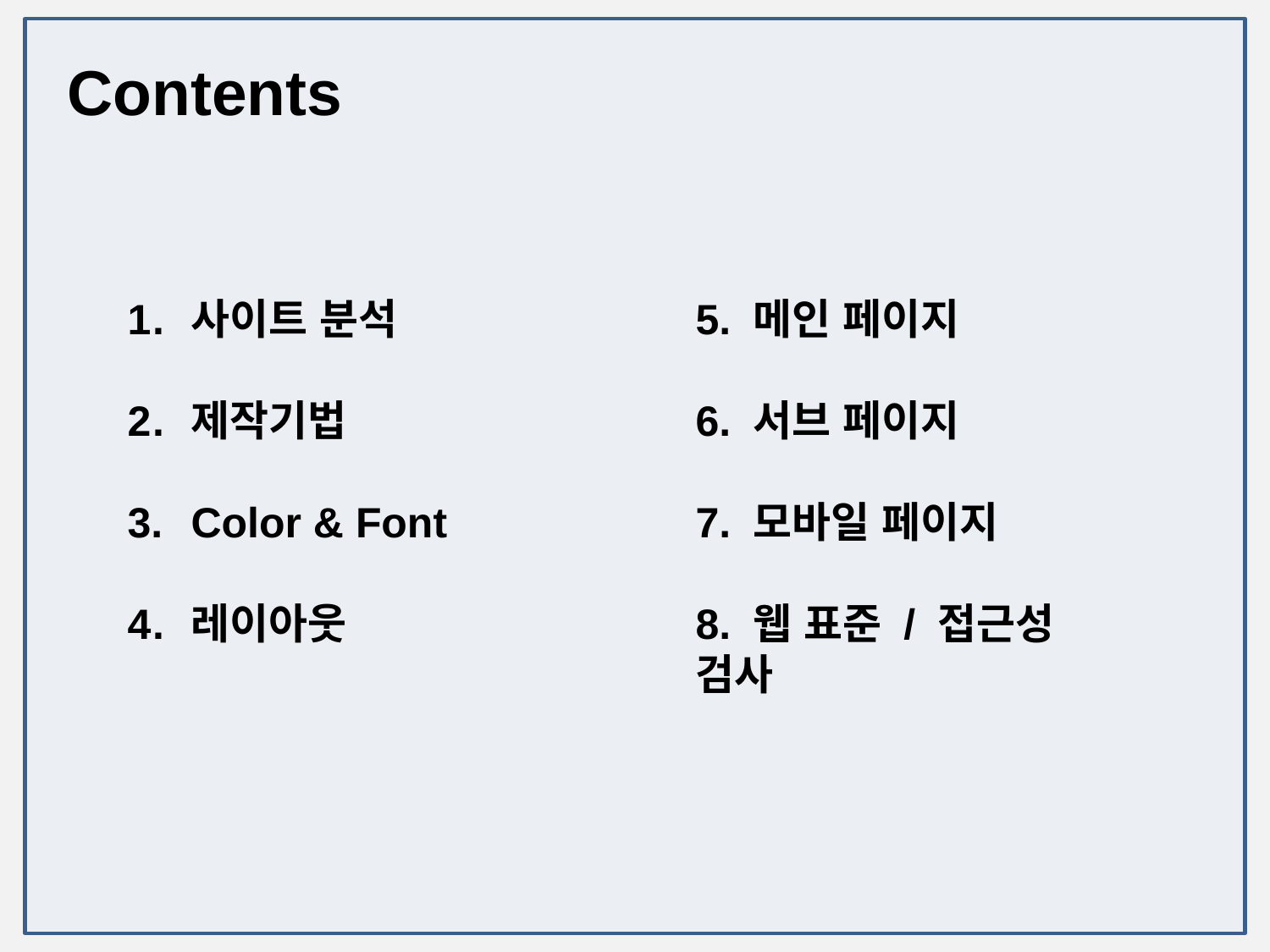

Contents
사이트 분석

제작기법

Color & Font

레이아웃
5. 메인 페이지

6. 서브 페이지

7. 모바일 페이지

8. 웹 표준 / 접근성 검사